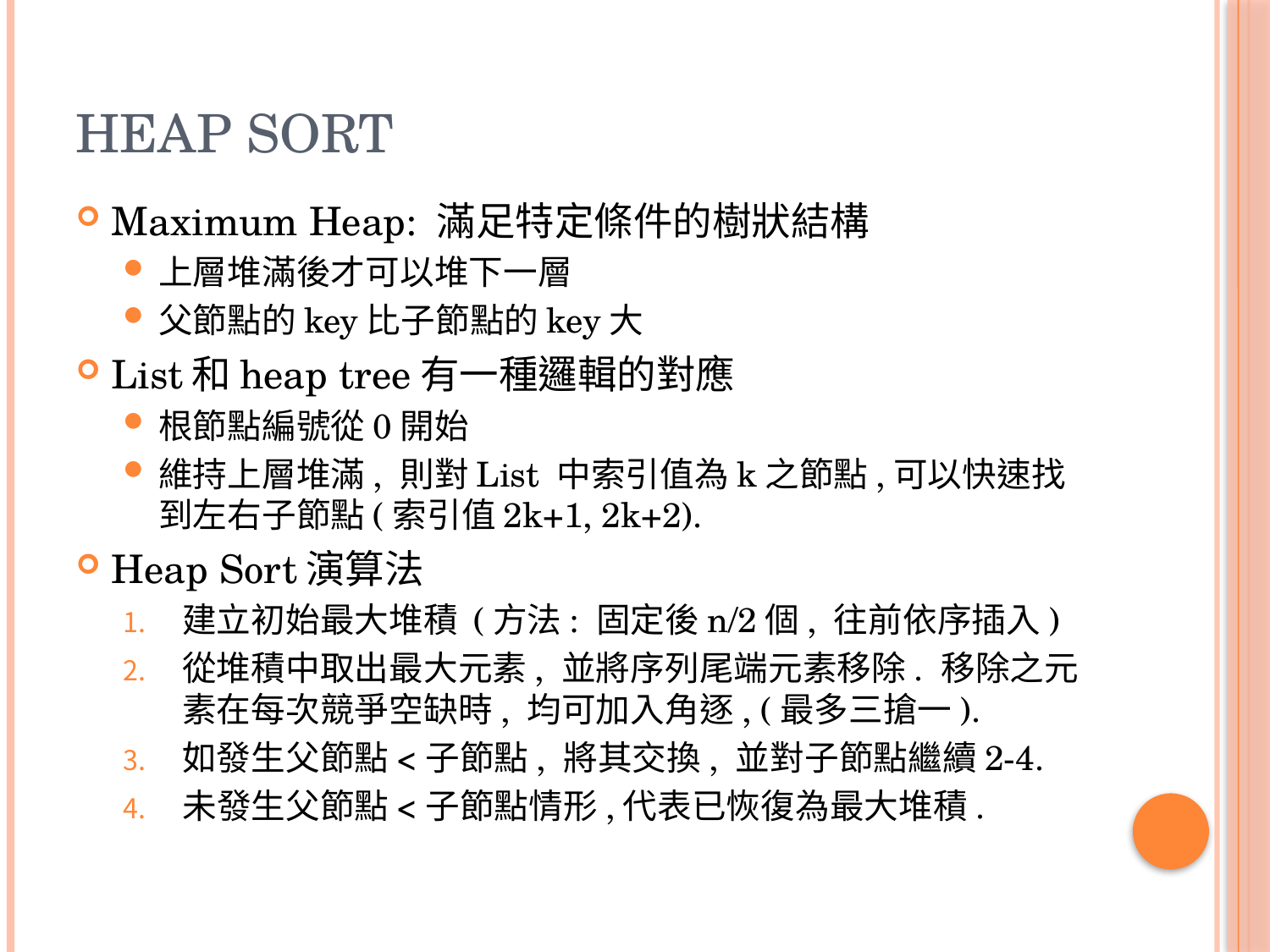

# Heap Sort
Maximum Heap: 滿足特定條件的樹狀結構
上層堆滿後才可以堆下一層
父節點的key比子節點的key大
List和heap tree有一種邏輯的對應
根節點編號從0開始
維持上層堆滿, 則對List 中索引值為k之節點,可以快速找到左右子節點(索引值2k+1, 2k+2).
Heap Sort演算法
建立初始最大堆積 (方法: 固定後n/2個, 往前依序插入)
從堆積中取出最大元素, 並將序列尾端元素移除. 移除之元素在每次競爭空缺時, 均可加入角逐, (最多三搶一).
如發生父節點<子節點, 將其交換, 並對子節點繼續2-4.
未發生父節點<子節點情形,代表已恢復為最大堆積.